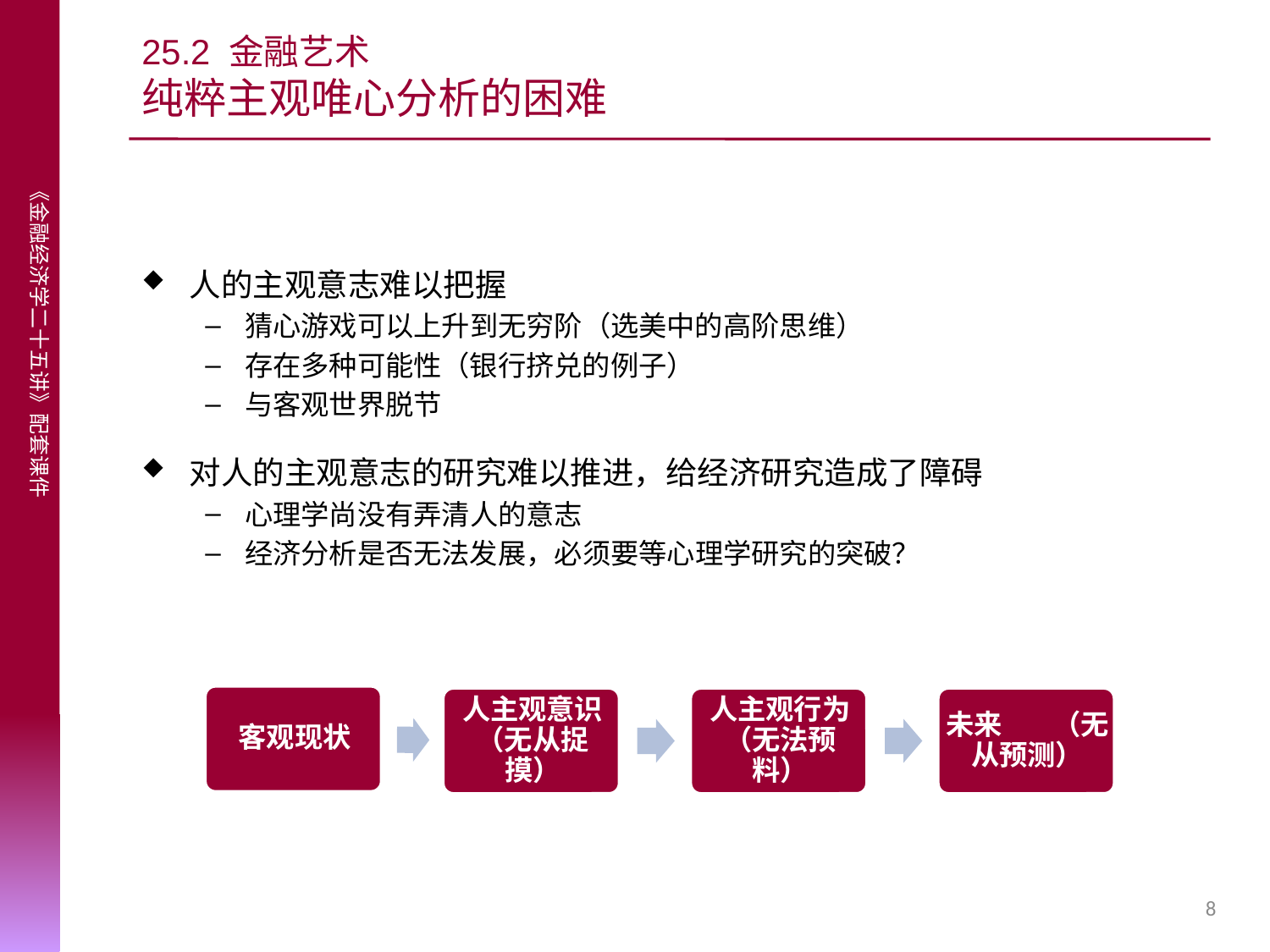

# 25.2 金融艺术 纯粹主观唯心分析的困难

人的主观意志难以把握
猜心游戏可以上升到无穷阶（选美中的高阶思维）
存在多种可能性（银行挤兑的例子）
与客观世界脱节
对人的主观意志的研究难以推进，给经济研究造成了障碍
心理学尚没有弄清人的意志
经济分析是否无法发展，必须要等心理学研究的突破？

客观现状

人主观意识（无从捉摸）

人主观行为（无法预料）

未来        （无从预测）
8